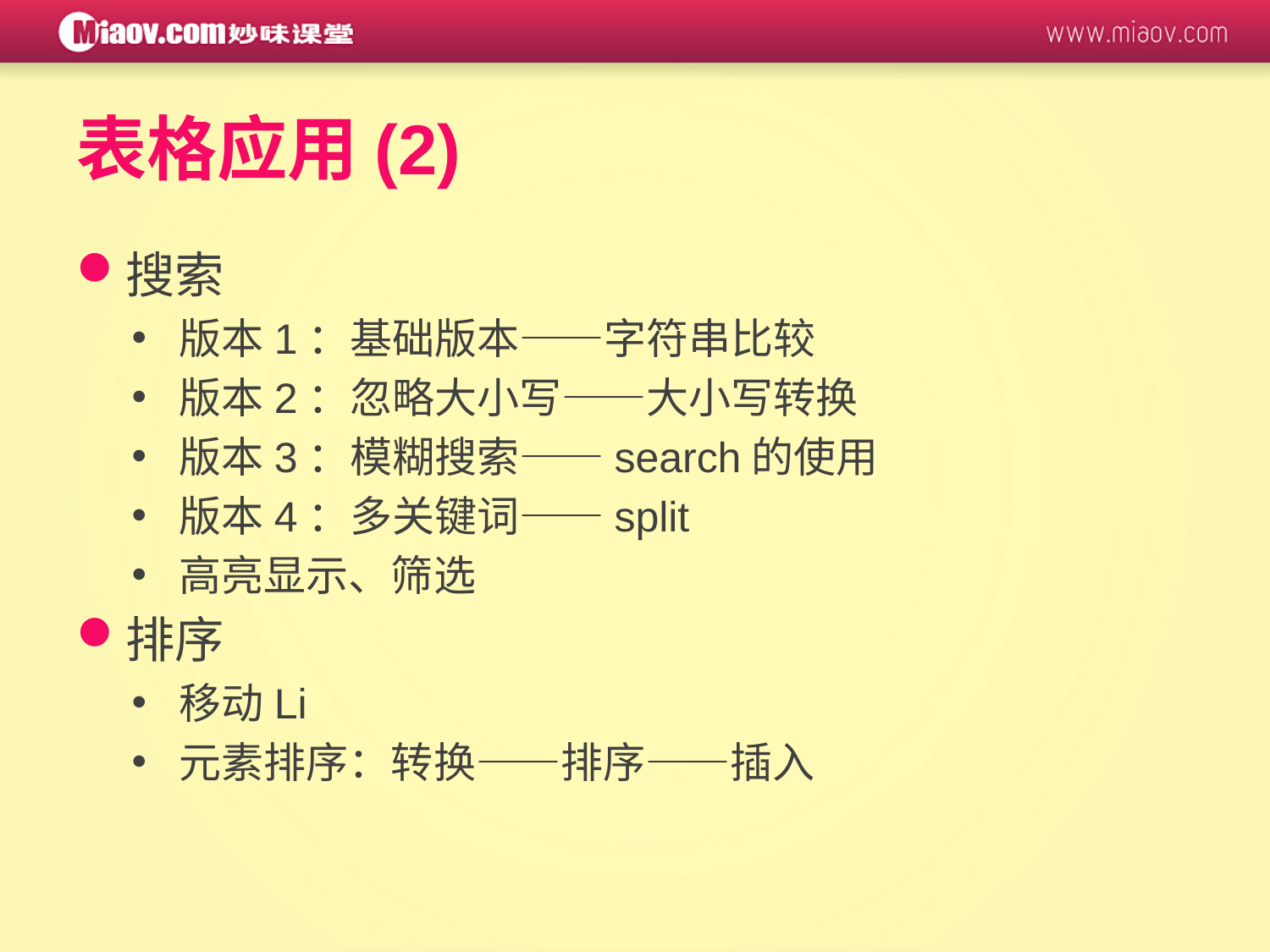

# 表格应用(2)
搜索
版本1：基础版本——字符串比较
版本2：忽略大小写——大小写转换
版本3：模糊搜索——search的使用
版本4：多关键词——split
高亮显示、筛选
排序
移动Li
元素排序：转换——排序——插入